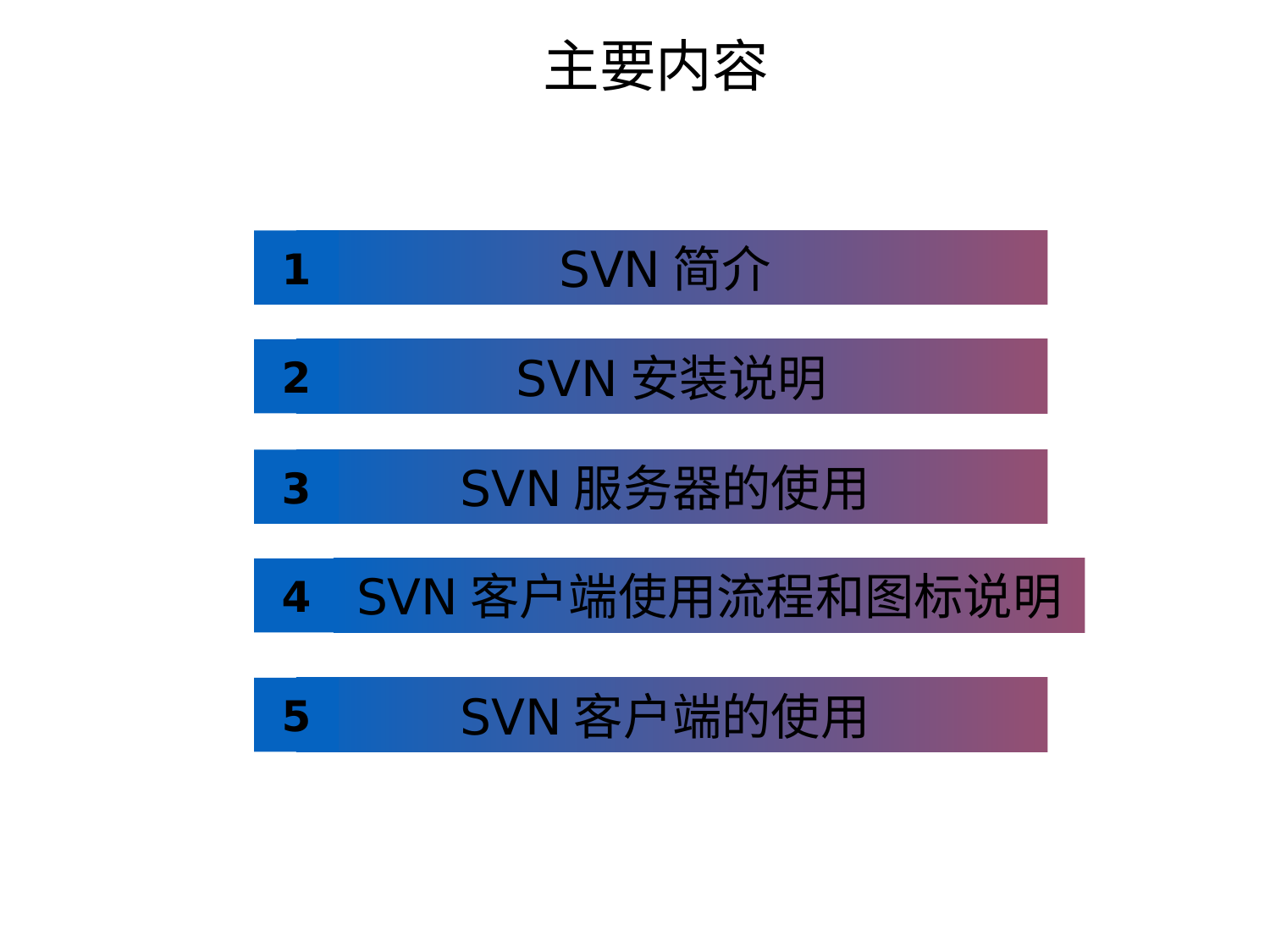

# 主要内容
1
SVN简介
2
SVN安装说明
3
SVN服务器的使用
4
SVN客户端使用流程和图标说明
5
SVN客户端的使用